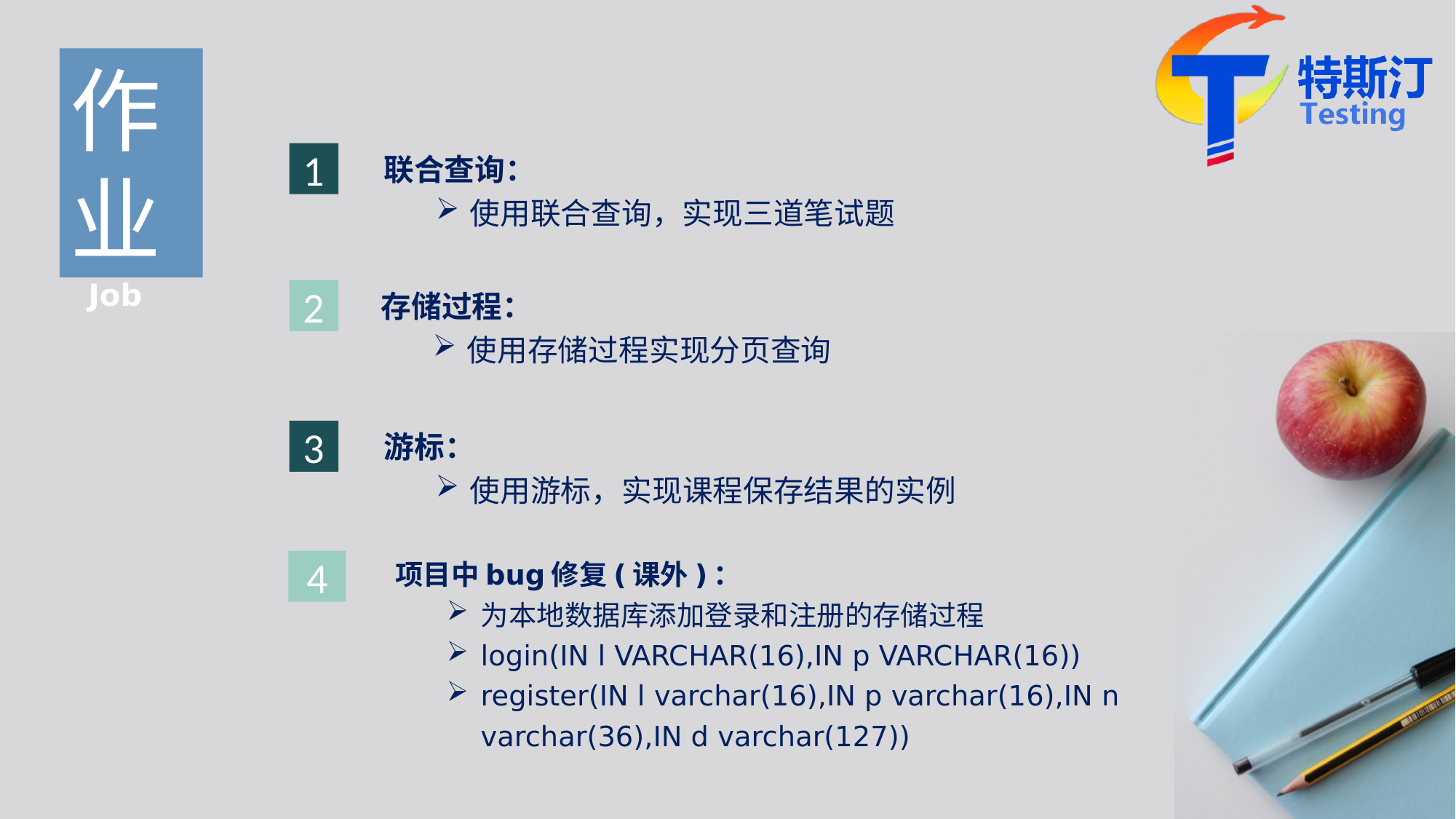

作业
   Job
1
联合查询：
使用联合查询，实现三道笔试题
存储过程：
使用存储过程实现分页查询
2
3
游标：
使用游标，实现课程保存结果的实例
项目中bug修复(课外)：
为本地数据库添加登录和注册的存储过程
login(IN l VARCHAR(16),IN p VARCHAR(16))
register(IN l varchar(16),IN p varchar(16),IN n varchar(36),IN d varchar(127))
4